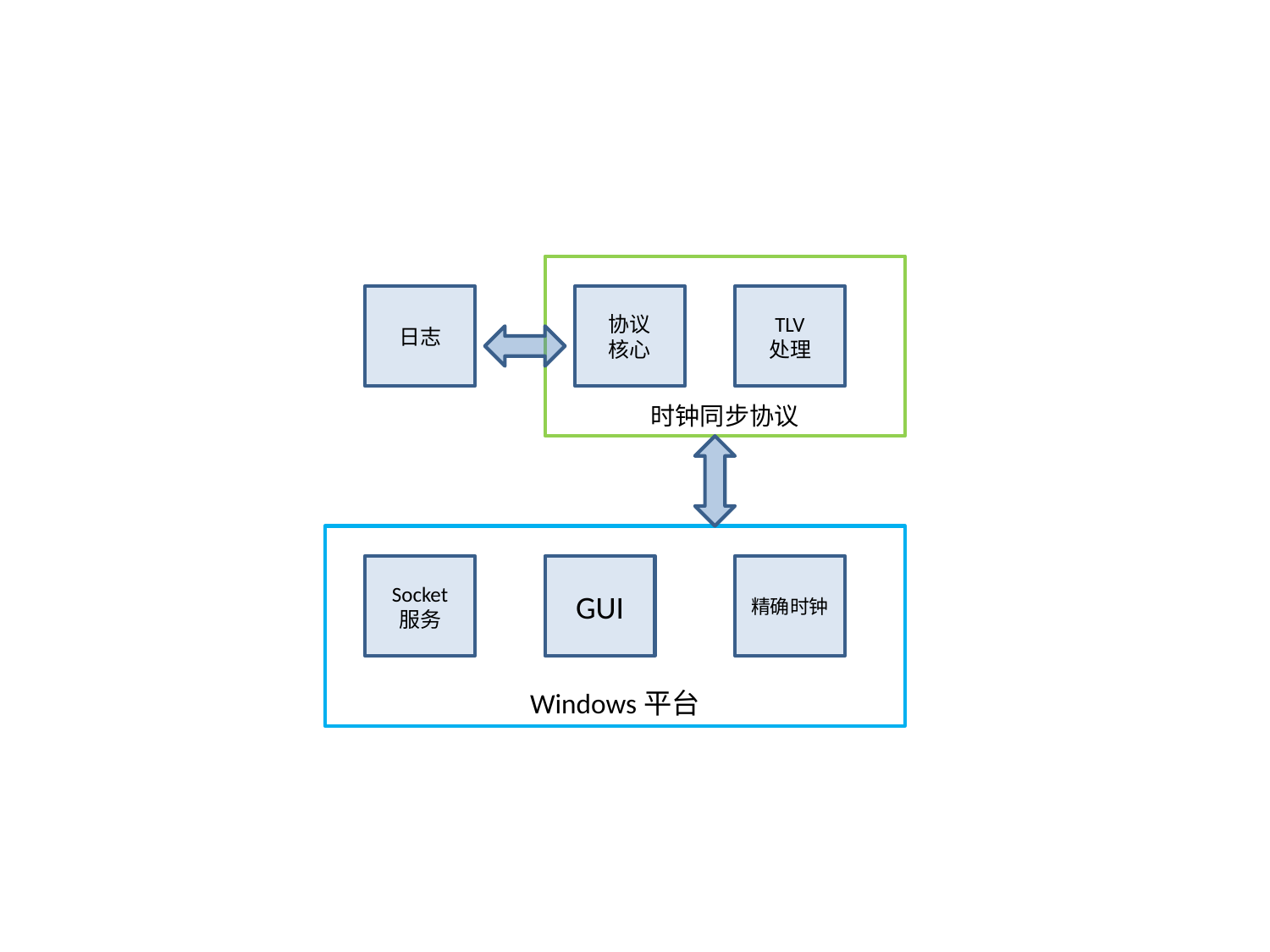

时钟同步协议
日志
协议
核心
TLV
处理

Windows平台
Socket
服务
GUI
精确时钟